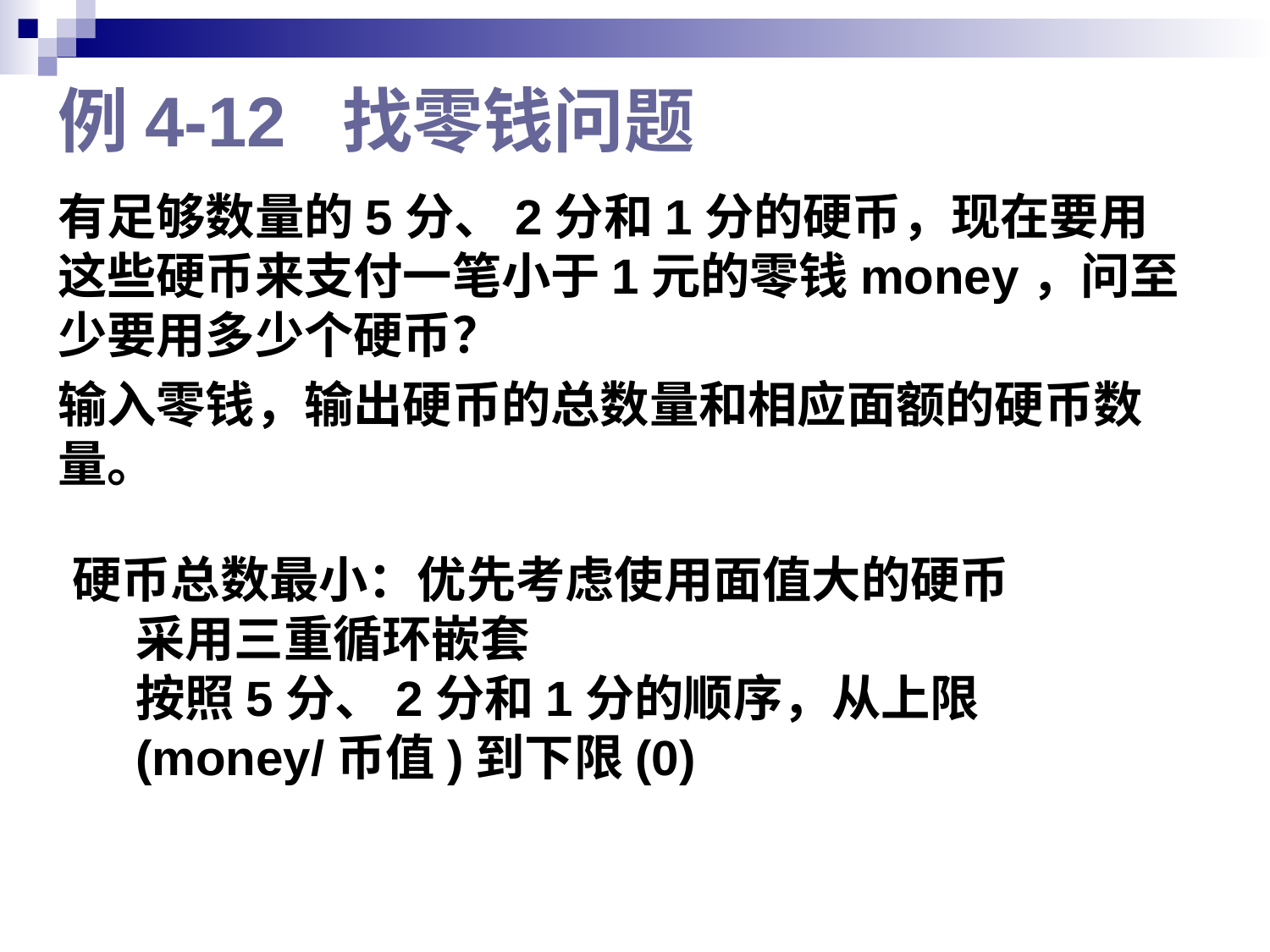

# 例4-12  找零钱问题
有足够数量的5分、2分和1分的硬币，现在要用这些硬币来支付一笔小于1元的零钱money，问至少要用多少个硬币？
输入零钱，输出硬币的总数量和相应面额的硬币数量。

硬币总数最小：优先考虑使用面值大的硬币
采用三重循环嵌套
按照5分、2分和1分的顺序，从上限(money/币值)到下限(0)